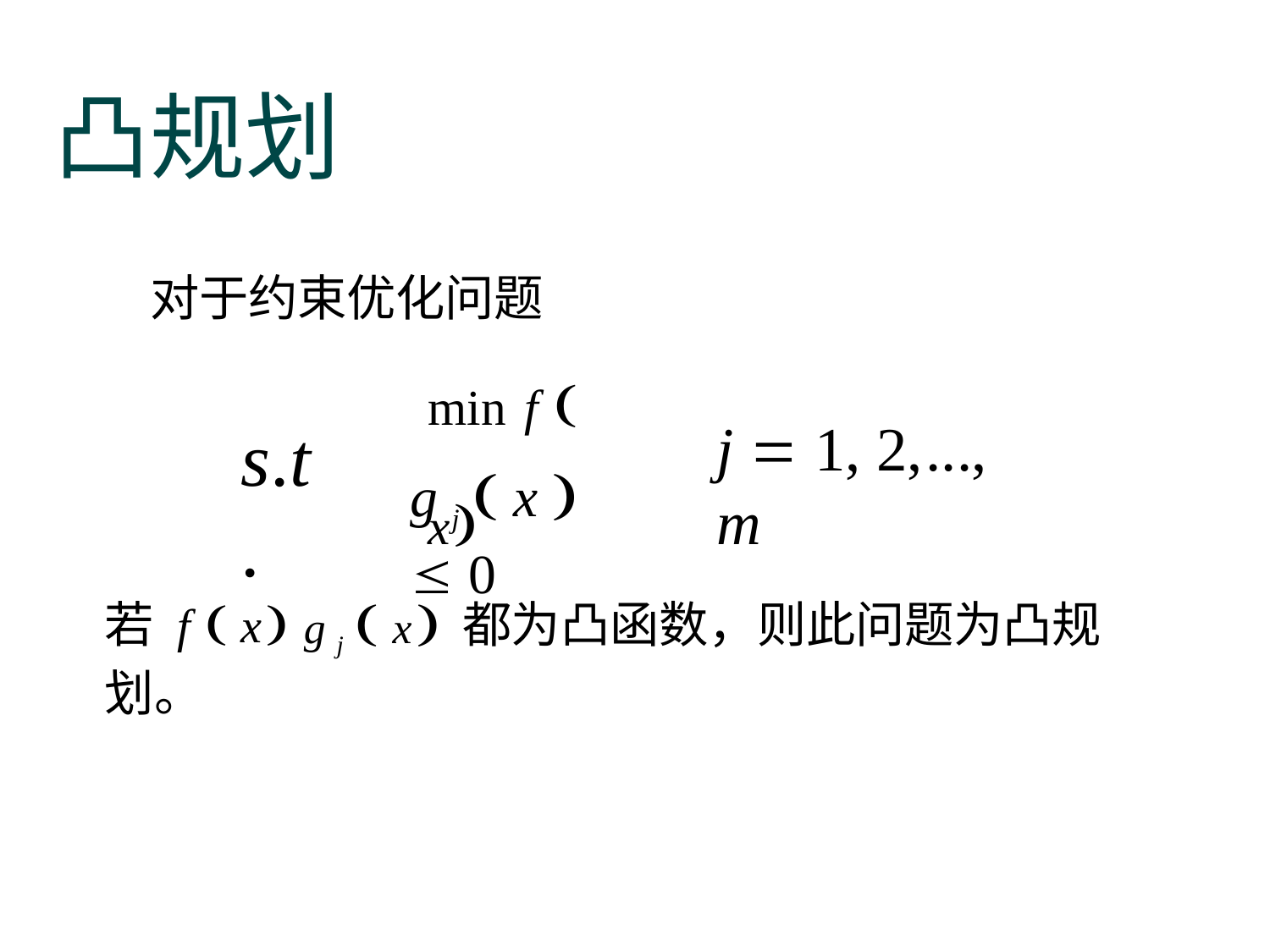

凸规划
对于约束优化问题
min f ( x)
g j  ( x ) ≤ 0
j = 1, 2,..., m
s.t.
若 f ( x) g j  ( x)都为凸函数，则此问题为凸规划。